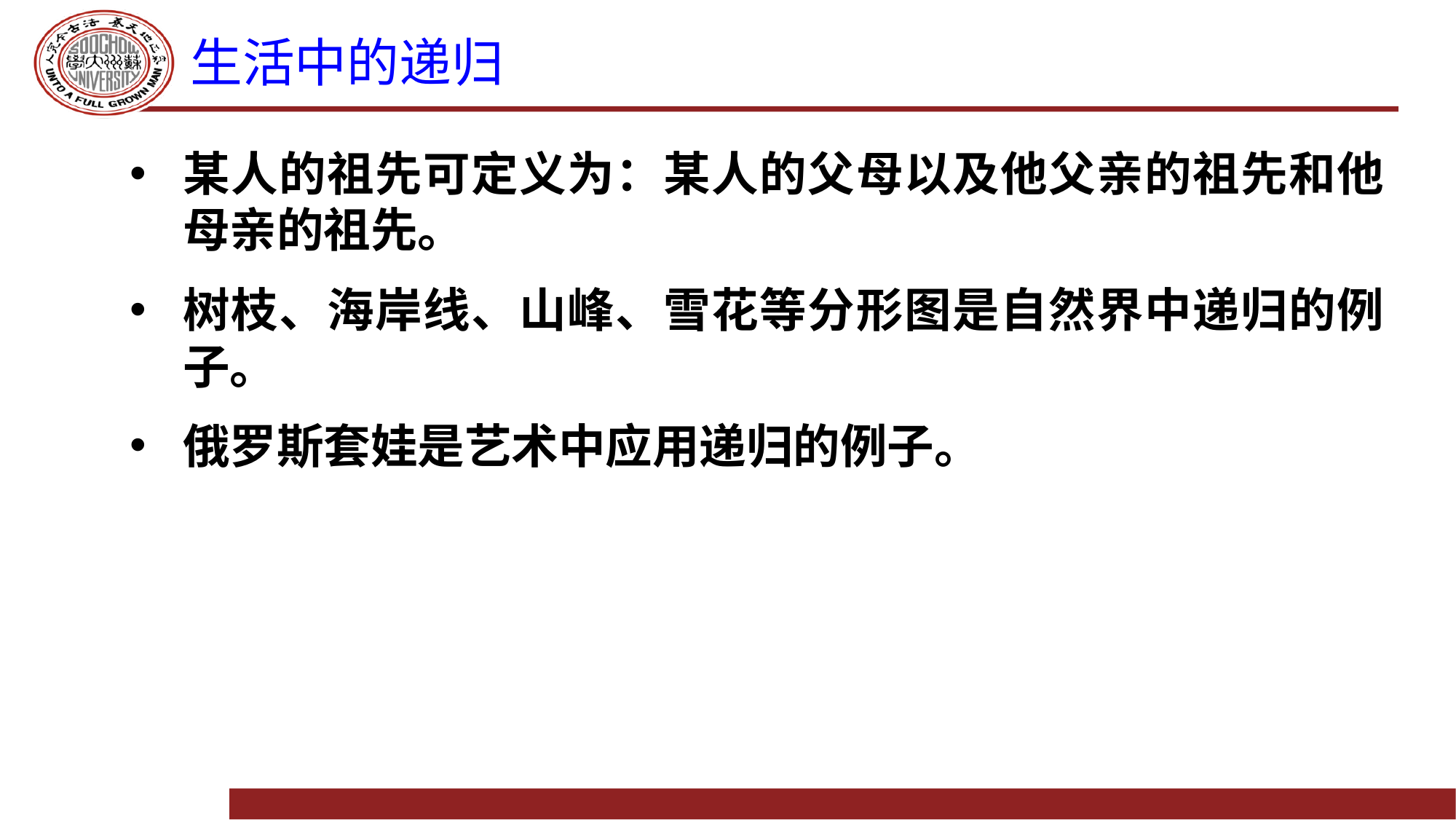

# 生活中的递归
某人的祖先可定义为：某人的父母以及他父亲的祖先和他母亲的祖先。
树枝、海岸线、山峰、雪花等分形图是自然界中递归的例子。
俄罗斯套娃是艺术中应用递归的例子。